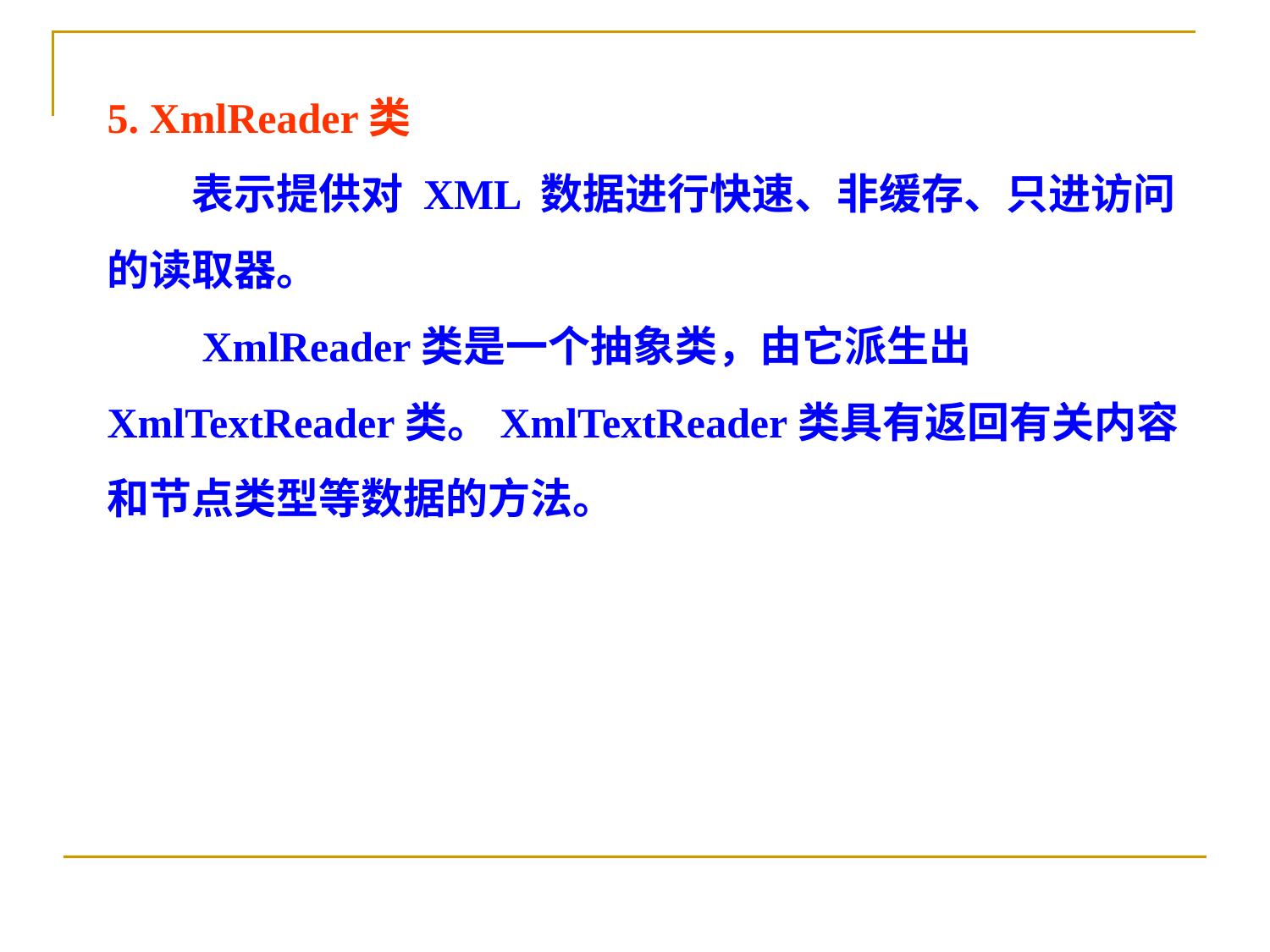

5. XmlReader类
　　表示提供对 XML 数据进行快速、非缓存、只进访问的读取器。
　　XmlReader类是一个抽象类，由它派生出XmlTextReader类。XmlTextReader类具有返回有关内容和节点类型等数据的方法。